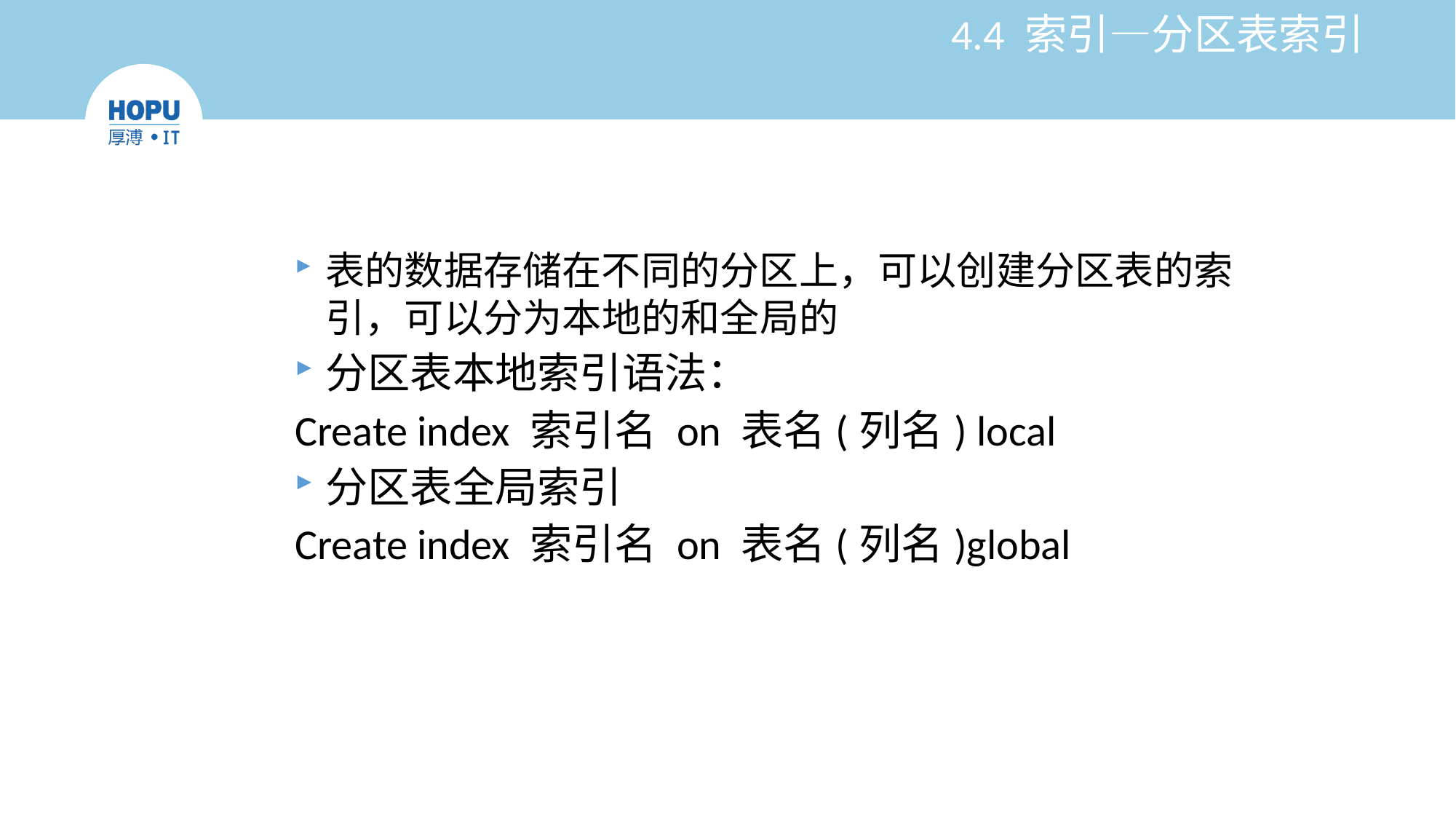

# 4.4 索引—分区表索引
表的数据存储在不同的分区上，可以创建分区表的索引，可以分为本地的和全局的
分区表本地索引语法：
Create index 索引名 on 表名(列名) local
分区表全局索引
Create index 索引名 on 表名(列名)global